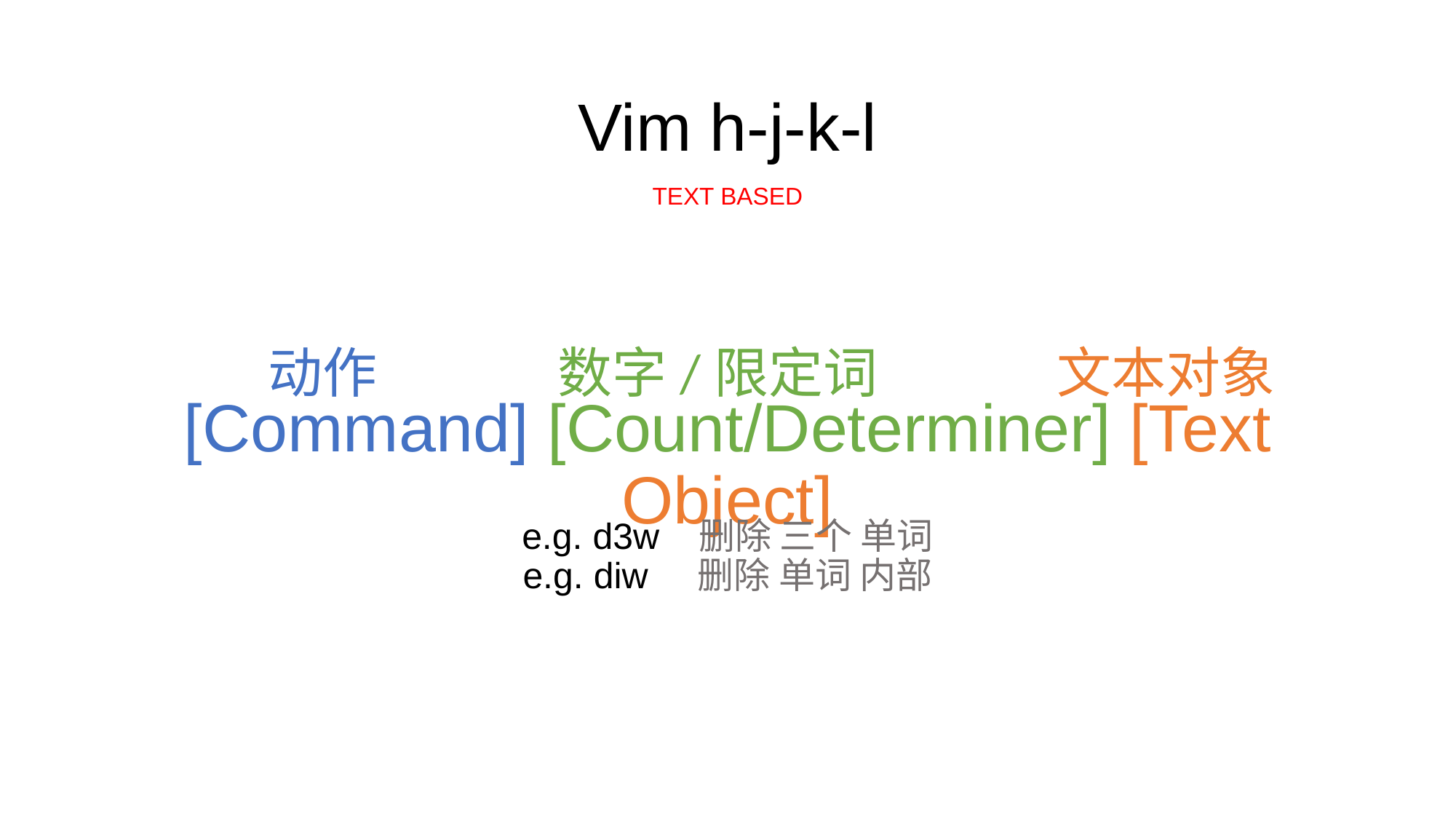

# Vim h-j-k-l
TEXT BASED
动作
数字/限定词
 文本对象
[Command] [Count/Determiner] [Text Object]
e.g. d3w   删除 三个 单词
e.g. diw    删除 单词 内部